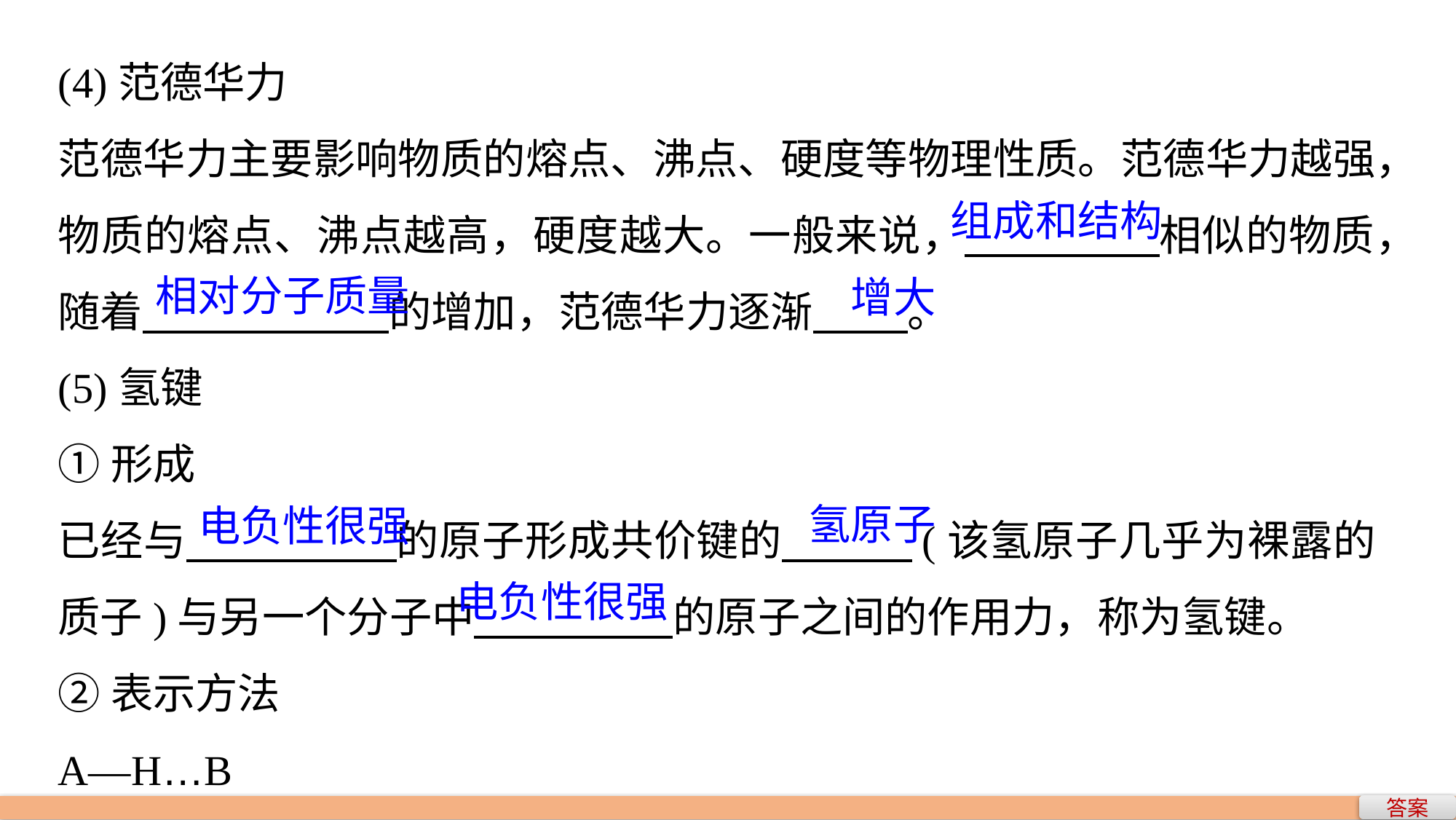

(4)范德华力
范德华力主要影响物质的熔点、沸点、硬度等物理性质。范德华力越强，物质的熔点、沸点越高，硬度越大。一般来说，                   相似的物质，随着                          的增加，范德华力逐渐          。
(5)氢键
①形成
已经与                     的原子形成共价键的             (该氢原子几乎为裸露的质子)与另一个分子中                     的原子之间的作用力，称为氢键。
②表示方法
A—H…B
组成和结构
相对分子质量
增大
氢原子
电负性很强
电负性很强
答案